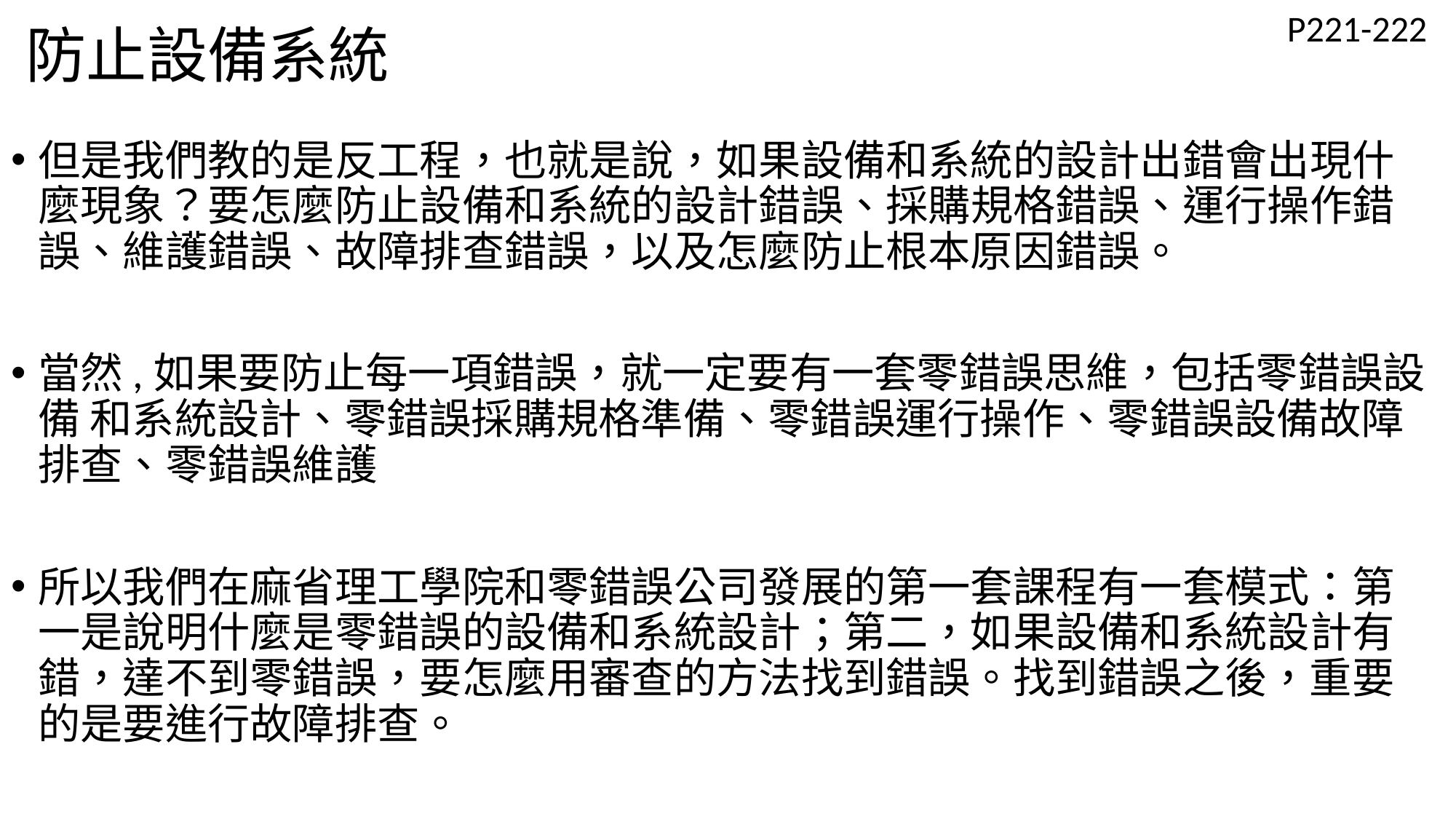

P221-222
# 防止設備系統
但是我們教的是反工程，也就是說，如果設備和系統的設計出錯會出現什麼現象？要怎麼防止設備和系統的設計錯誤、採購規格錯誤、運行操作錯誤、維護錯誤、故障排查錯誤，以及怎麼防止根本原因錯誤。

當然,如果要防止每一項錯誤，就一定要有一套零錯誤思維，包括零錯誤設備 和系統設計、零錯誤採購規格準備、零錯誤運行操作、零錯誤設備故障排查、零錯誤維護

所以我們在麻省理工學院和零錯誤公司發展的第一套課程有一套模式：第一是說明什麼是零錯誤的設備和系統設計；第二，如果設備和系統設計有錯，達不到零錯誤，要怎麼用審查的方法找到錯誤。找到錯誤之後，重要的是要進行故障排查。